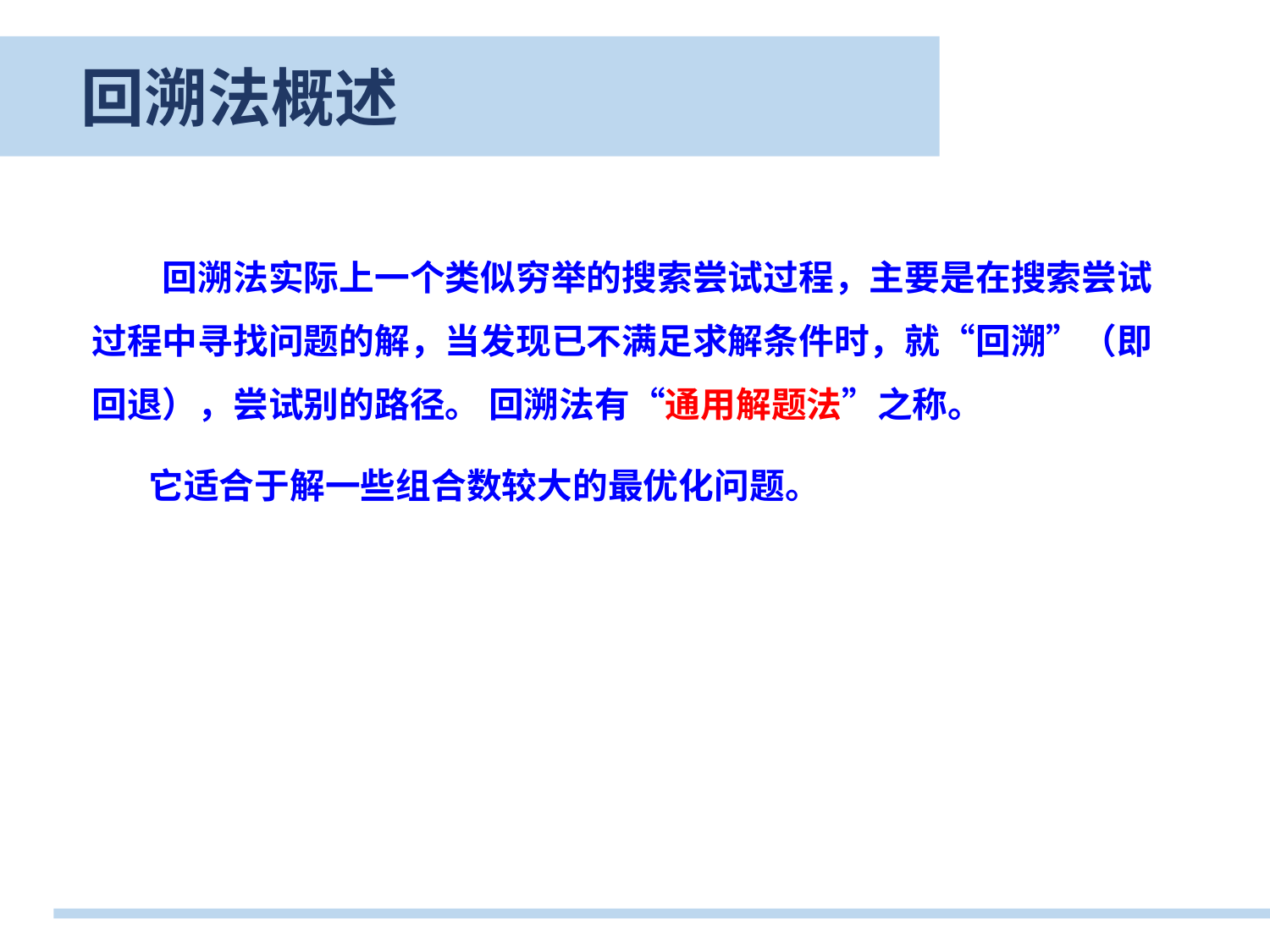

回溯法概述
　　回溯法实际上一个类似穷举的搜索尝试过程，主要是在搜索尝试过程中寻找问题的解，当发现已不满足求解条件时，就“回溯”（即回退），尝试别的路径。 回溯法有“通用解题法”之称。
      它适合于解一些组合数较大的最优化问题。